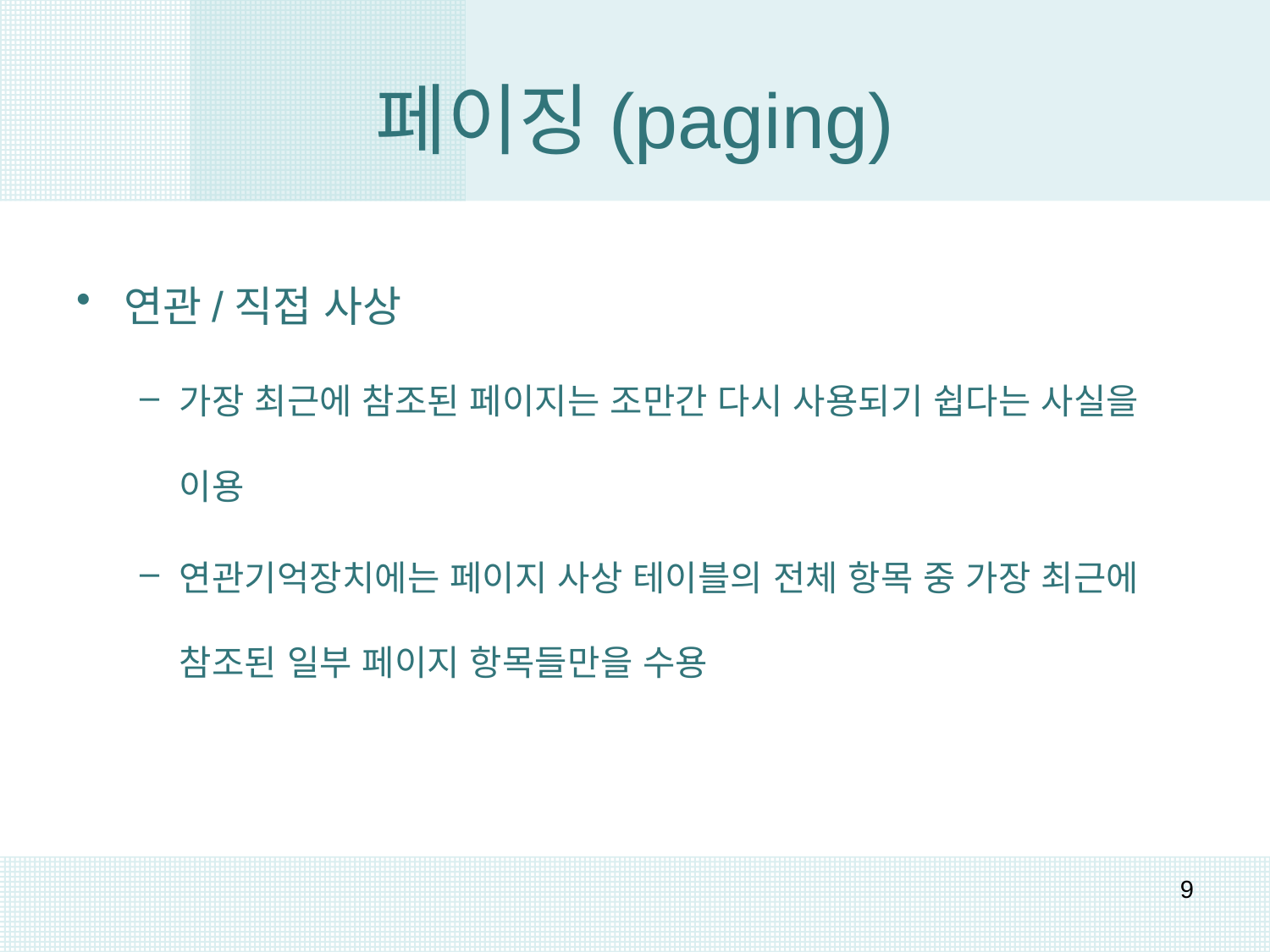

# 페이징(paging)
연관/직접 사상
가장 최근에 참조된 페이지는 조만간 다시 사용되기 쉽다는 사실을 이용
연관기억장치에는 페이지 사상 테이블의 전체 항목 중 가장 최근에 참조된 일부 페이지 항목들만을 수용

9